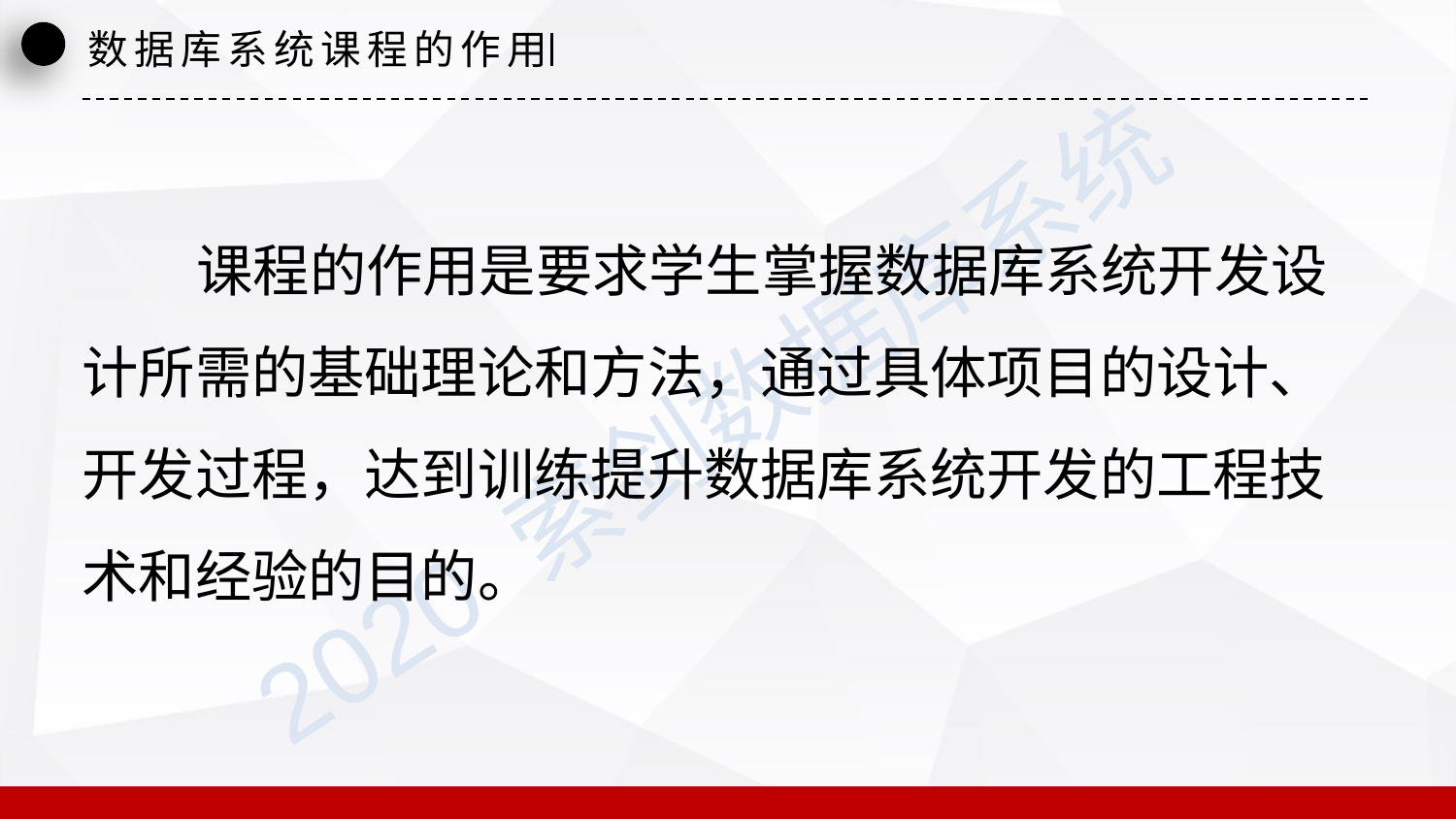

数据库系统课程的作用

课程的作用是要求学生掌握数据库系统开发设计所需的基础理论和方法，通过具体项目的设计、开发过程，达到训练提升数据库系统开发的工程技术和经验的目的。